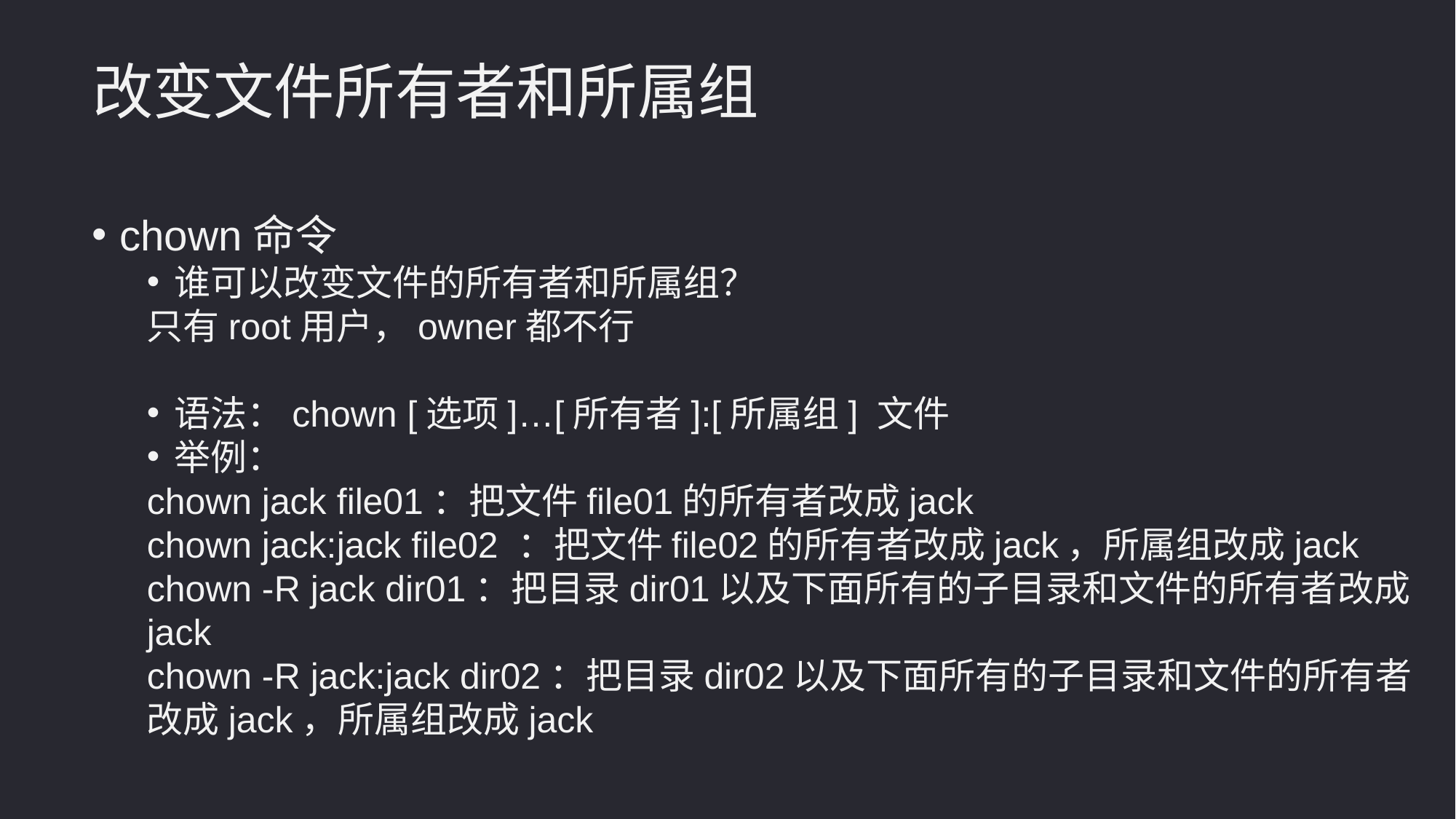

改变文件所有者和所属组
chown命令
谁可以改变文件的所有者和所属组？
只有root用户，owner都不行

语法：chown [选项]…[所有者]:[所属组] 文件
举例：
chown jack file01：把文件file01的所有者改成jack
chown jack:jack file02 ：把文件file02的所有者改成jack，所属组改成jack
chown -R jack dir01：把目录dir01以及下面所有的子目录和文件的所有者改成jack
chown -R jack:jack dir02：把目录dir02以及下面所有的子目录和文件的所有者改成jack，所属组改成jack